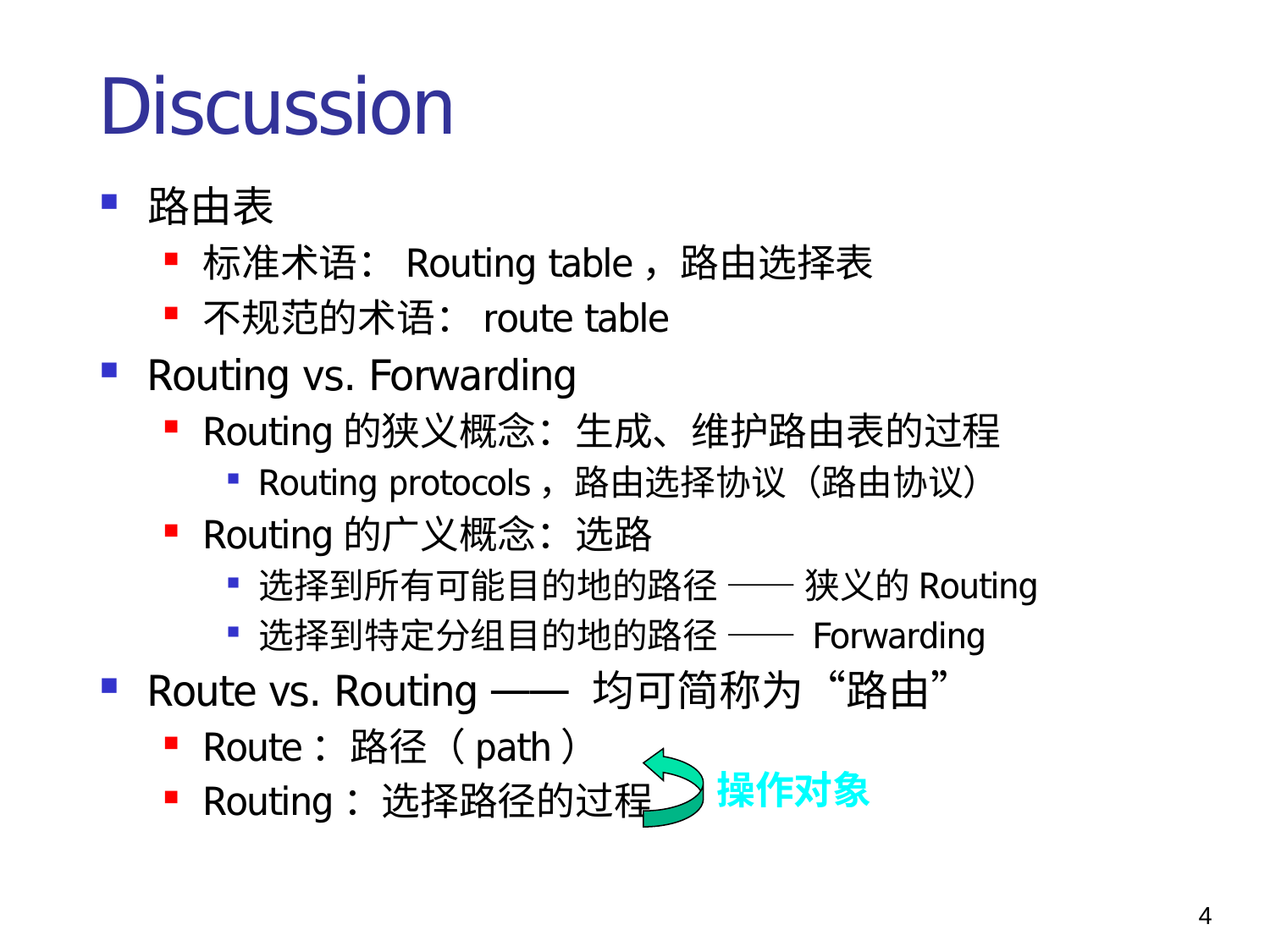

# Discussion
路由表
标准术语：Routing table，路由选择表
不规范的术语：route table
Routing vs. Forwarding
Routing的狭义概念：生成、维护路由表的过程
Routing protocols，路由选择协议（路由协议）
Routing的广义概念：选路
选择到所有可能目的地的路径 —— 狭义的Routing
选择到特定分组目的地的路径 —— Forwarding
Route vs. Routing —— 均可简称为“路由”
Route：路径（path）
Routing：选择路径的过程

操作对象
4